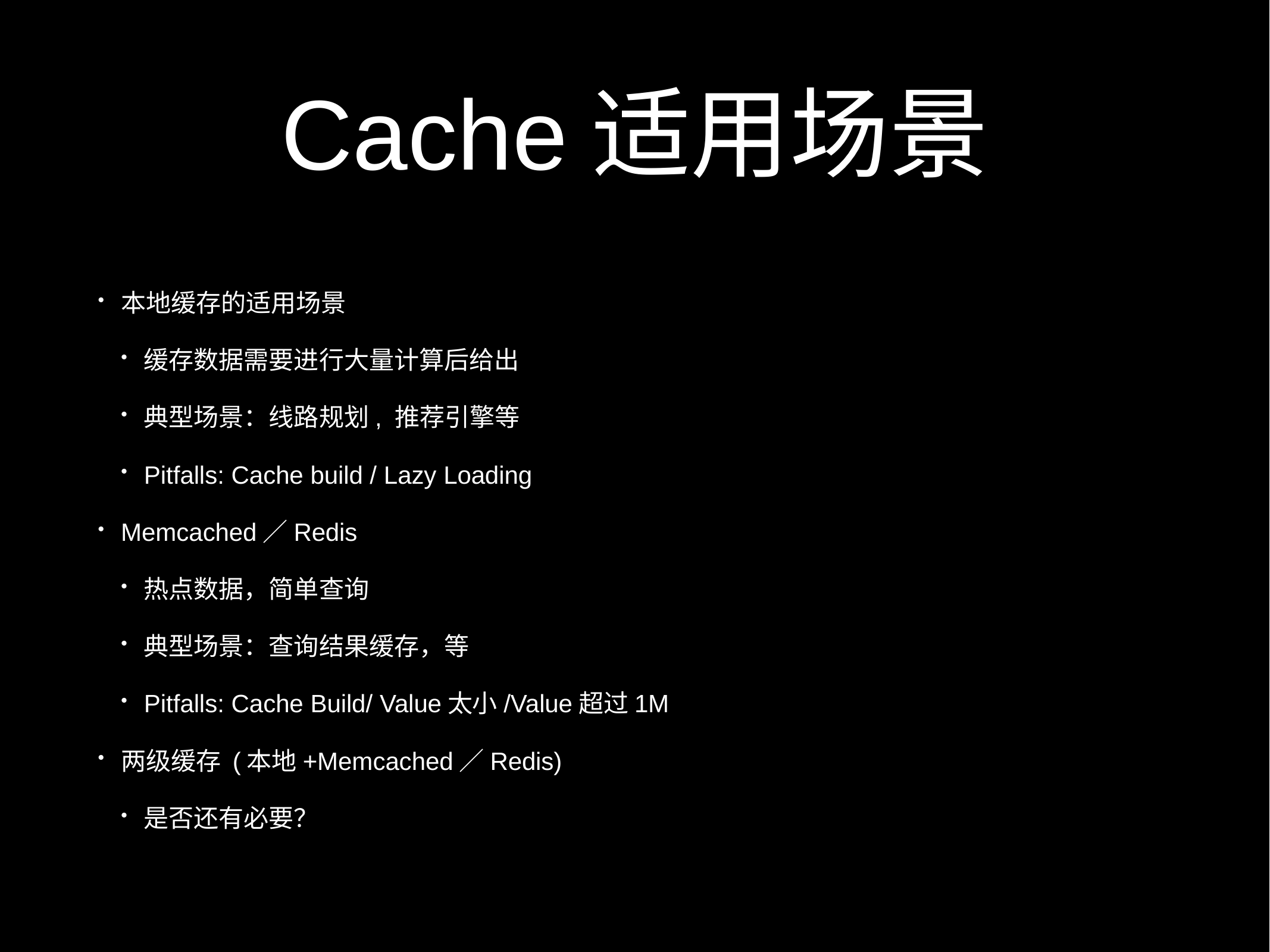

# Cache适用场景
本地缓存的适用场景
缓存数据需要进行大量计算后给出
典型场景：线路规划, 推荐引擎等
Pitfalls: Cache build / Lazy Loading
Memcached／Redis
热点数据，简单查询
典型场景：查询结果缓存，等
Pitfalls: Cache Build/ Value太小/Value超过1M
两级缓存 (本地+Memcached／Redis)
是否还有必要？